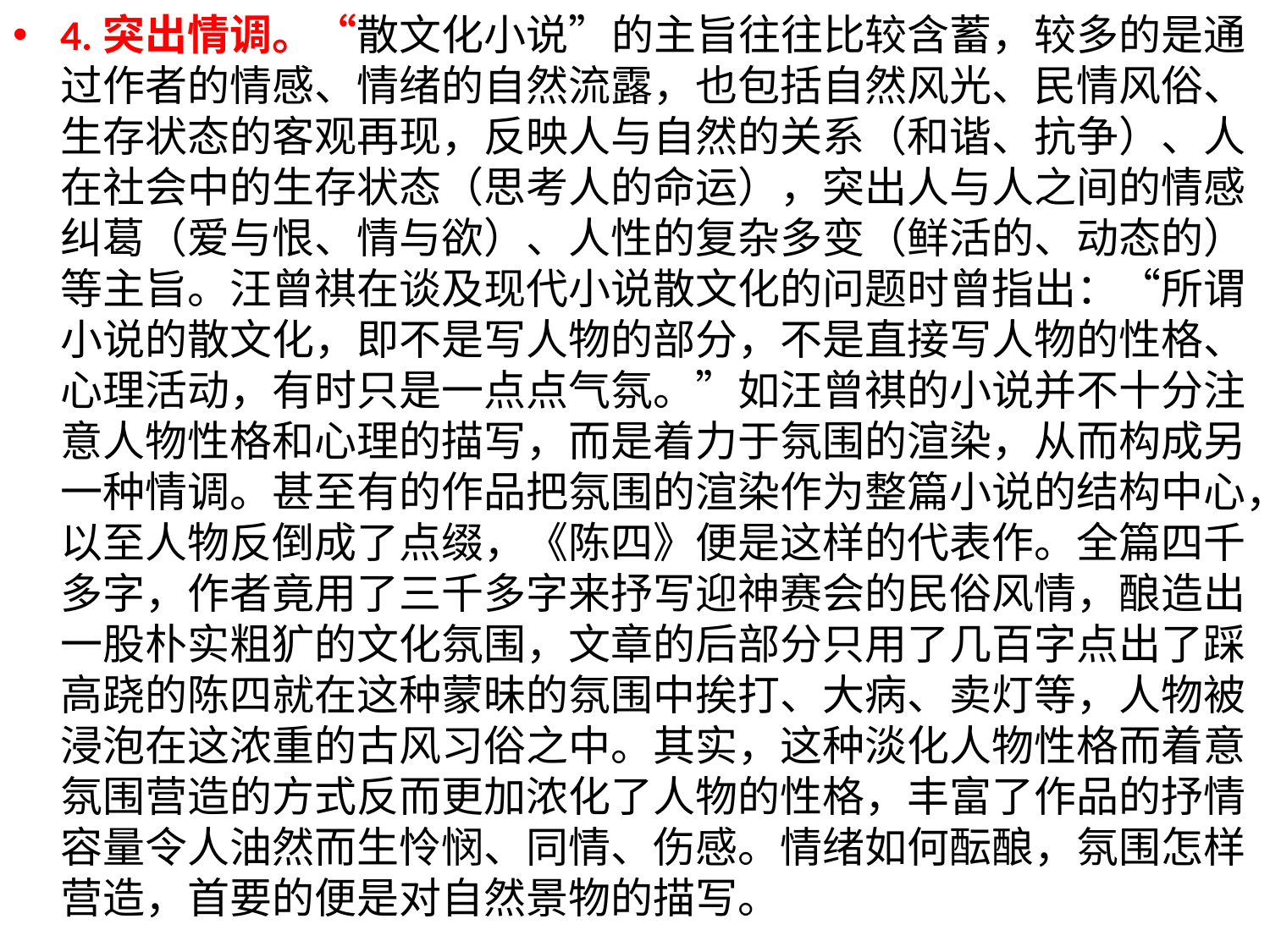

4.突出情调。“散文化小说”的主旨往往比较含蓄，较多的是通过作者的情感、情绪的自然流露，也包括自然风光、民情风俗、生存状态的客观再现，反映人与自然的关系（和谐、抗争）、人在社会中的生存状态（思考人的命运），突出人与人之间的情感纠葛（爱与恨、情与欲）、人性的复杂多变（鲜活的、动态的）等主旨。汪曾祺在谈及现代小说散文化的问题时曾指出：“所谓小说的散文化，即不是写人物的部分，不是直接写人物的性格、心理活动，有时只是一点点气氛。”如汪曾祺的小说并不十分注意人物性格和心理的描写，而是着力于氛围的渲染，从而构成另一种情调。甚至有的作品把氛围的渲染作为整篇小说的结构中心，以至人物反倒成了点缀，《陈四》便是这样的代表作。全篇四千多字，作者竟用了三千多字来抒写迎神赛会的民俗风情，酿造出一股朴实粗犷的文化氛围，文章的后部分只用了几百字点出了踩高跷的陈四就在这种蒙昧的氛围中挨打、大病、卖灯等，人物被浸泡在这浓重的古风习俗之中。其实，这种淡化人物性格而着意氛围营造的方式反而更加浓化了人物的性格，丰富了作品的抒情容量令人油然而生怜悯、同情、伤感。情绪如何酝酿，氛围怎样营造，首要的便是对自然景物的描写。